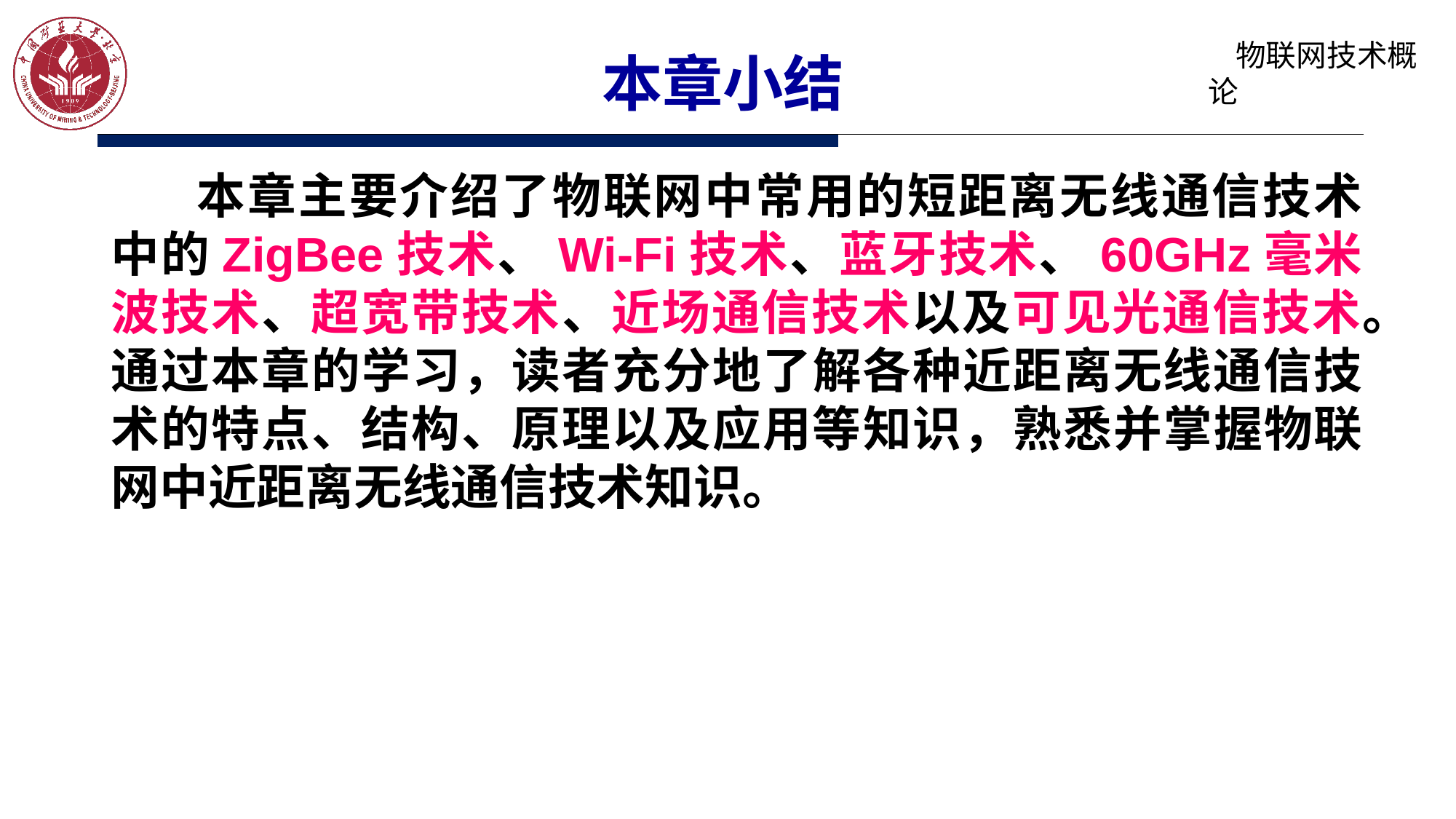

# 本章小结
本章主要介绍了物联网中常用的短距离无线通信技术中的ZigBee技术、Wi-Fi技术、蓝牙技术、60GHz毫米波技术、超宽带技术、近场通信技术以及可见光通信技术。通过本章的学习，读者充分地了解各种近距离无线通信技术的特点、结构、原理以及应用等知识，熟悉并掌握物联网中近距离无线通信技术知识。